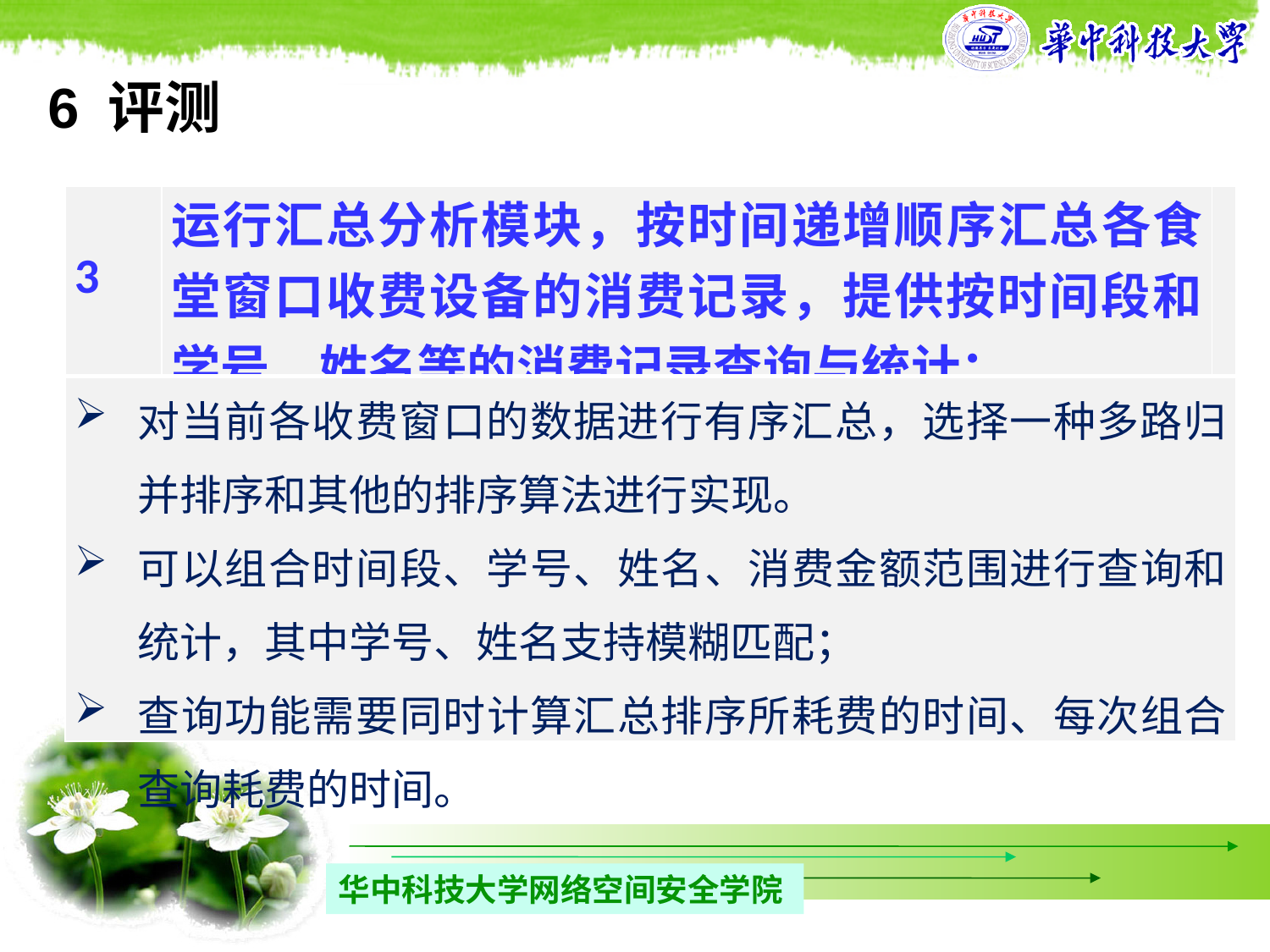

6 评测
| 3 | 运行汇总分析模块，按时间递增顺序汇总各食堂窗口收费设备的消费记录，提供按时间段和学号、姓名等的消费记录查询与统计； |  |
| --- | --- | --- |
| 对当前各收费窗口的数据进行有序汇总，选择一种多路归并排序和其他的排序算法进行实现。 可以组合时间段、学号、姓名、消费金额范围进行查询和统计，其中学号、姓名支持模糊匹配； 查询功能需要同时计算汇总排序所耗费的时间、每次组合查询耗费的时间。 |  |  |
26